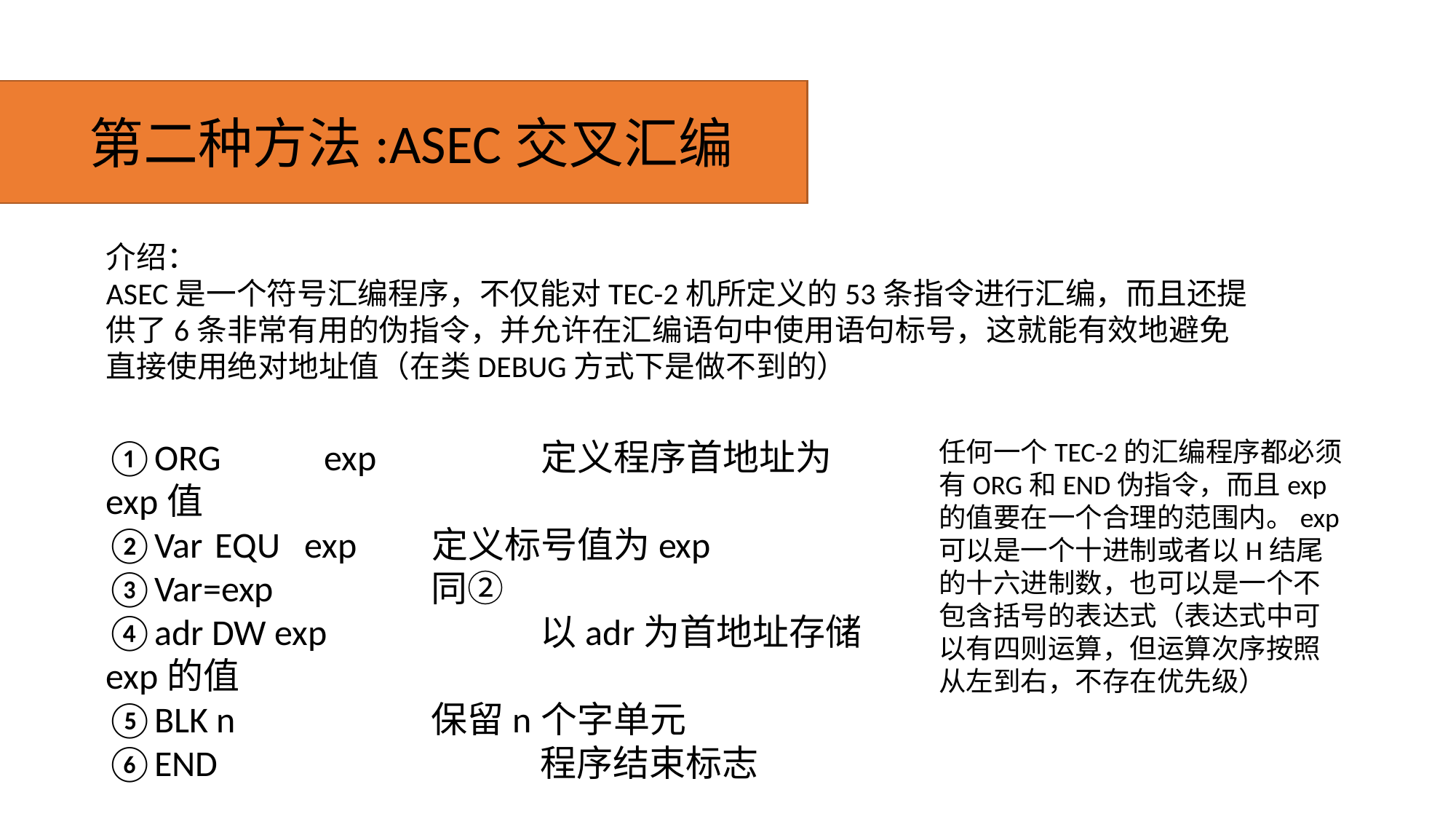

第二种方法:ASEC交叉汇编
介绍：
ASEC是一个符号汇编程序，不仅能对TEC-2机所定义的53条指令进行汇编，而且还提供了6条非常有用的伪指令，并允许在汇编语句中使用语句标号，这就能有效地避免直接使用绝对地址值（在类DEBUG方式下是做不到的）
①ORG	exp                   定义程序首地址为exp值
②Var	EQU   exp        定义标号值为exp
③Var=exp 	            同②
④adr DW exp	            以adr为首地址存储exp的值
⑤BLK n	            保留n个字单元
⑥END		            程序结束标志
任何一个TEC-2的汇编程序都必须有ORG和END伪指令，而且exp的值要在一个合理的范围内。exp可以是一个十进制或者以H结尾的十六进制数，也可以是一个不包含括号的表达式（表达式中可以有四则运算，但运算次序按照从左到右，不存在优先级）